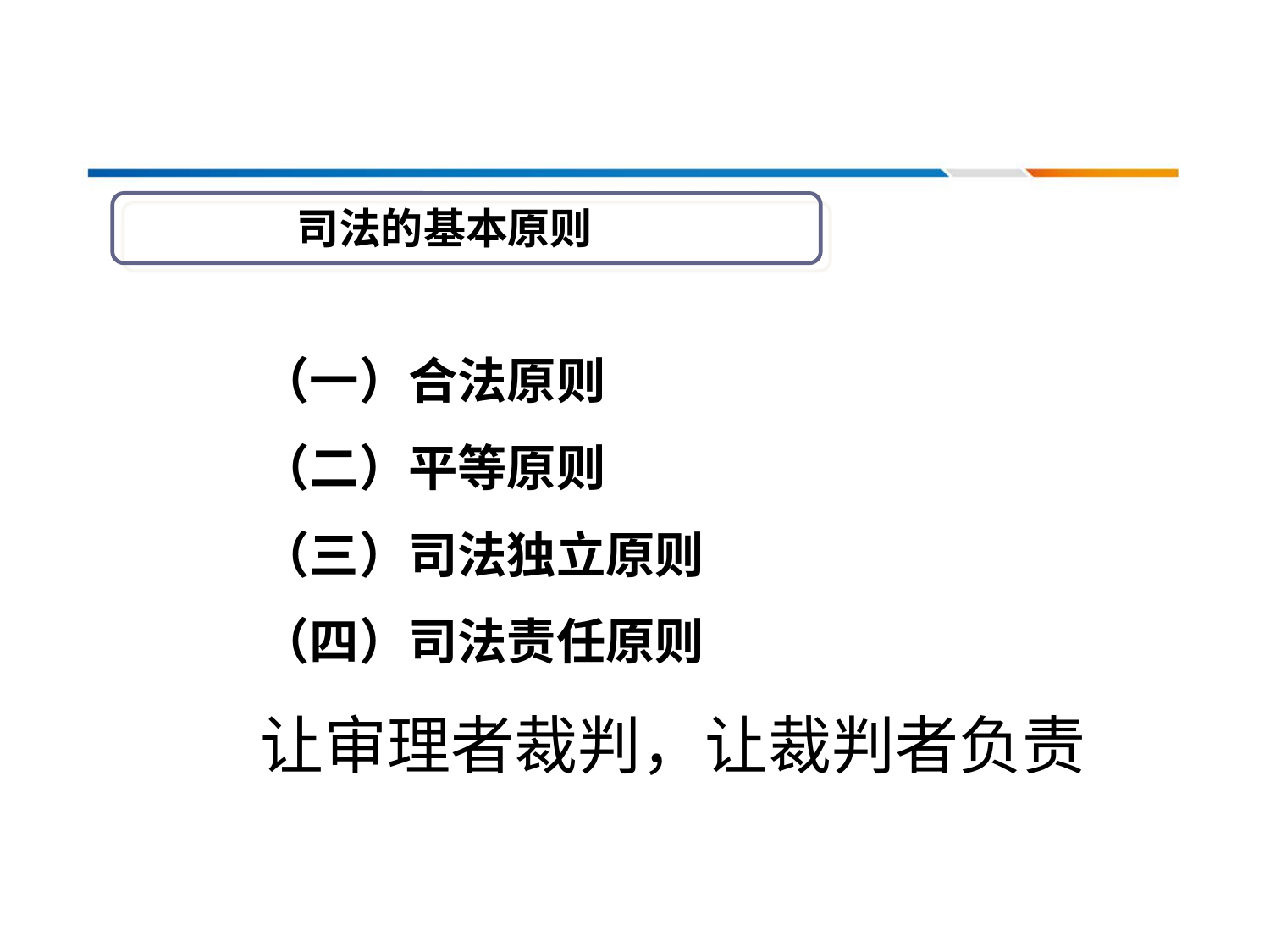

#

司法的基本原则
（一）合法原则
（二）平等原则
（三）司法独立原则
（四）司法责任原则
让审理者裁判，让裁判者负责